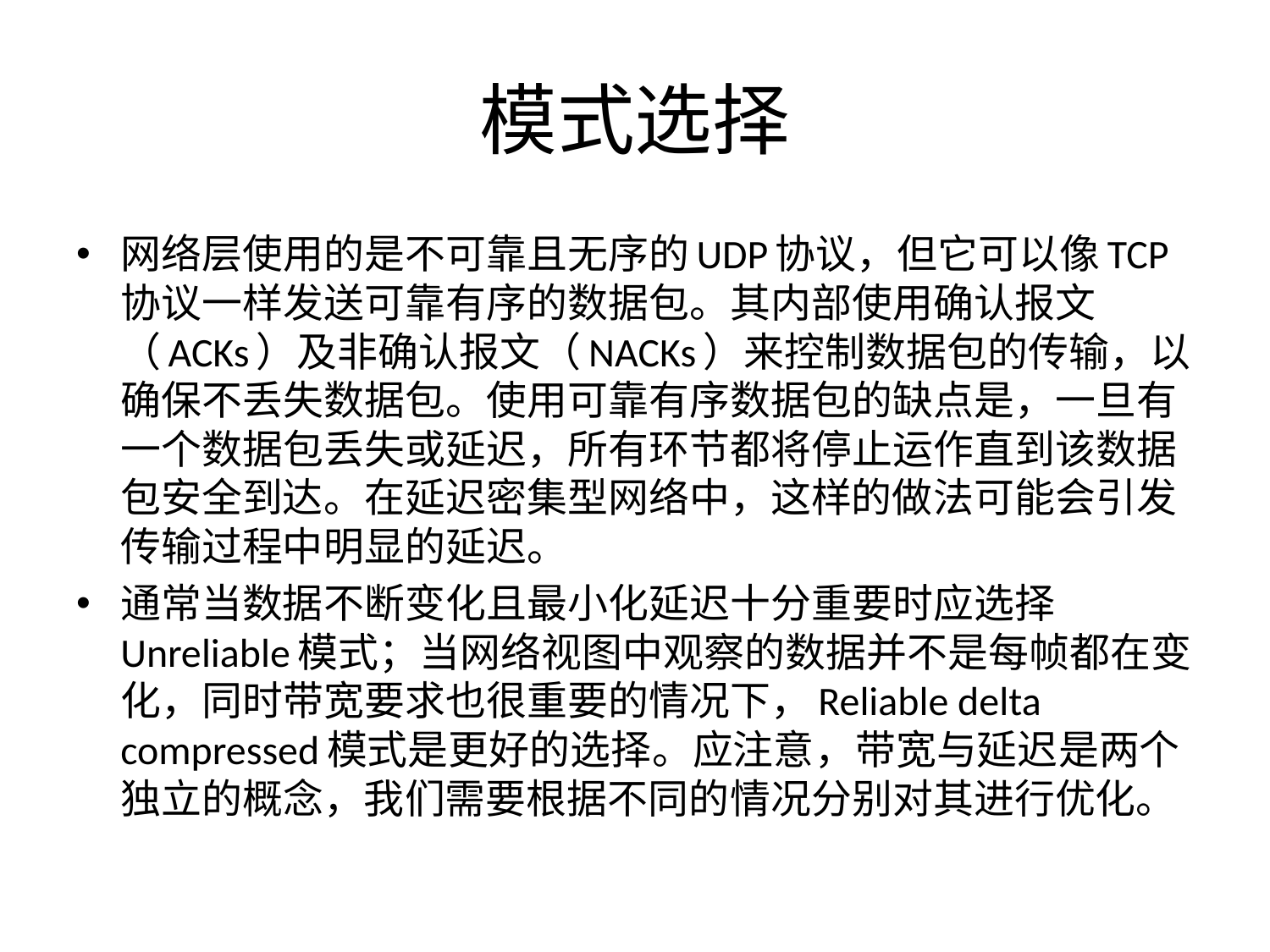

# 模式选择
网络层使用的是不可靠且无序的UDP协议，但它可以像TCP协议一样发送可靠有序的数据包。其内部使用确认报文（ACKs）及非确认报文（NACKs）来控制数据包的传输，以确保不丢失数据包。使用可靠有序数据包的缺点是，一旦有一个数据包丢失或延迟，所有环节都将停止运作直到该数据包安全到达。在延迟密集型网络中，这样的做法可能会引发传输过程中明显的延迟。
通常当数据不断变化且最小化延迟十分重要时应选择Unreliable模式；当网络视图中观察的数据并不是每帧都在变化，同时带宽要求也很重要的情况下，Reliable delta compressed模式是更好的选择。应注意，带宽与延迟是两个独立的概念，我们需要根据不同的情况分别对其进行优化。